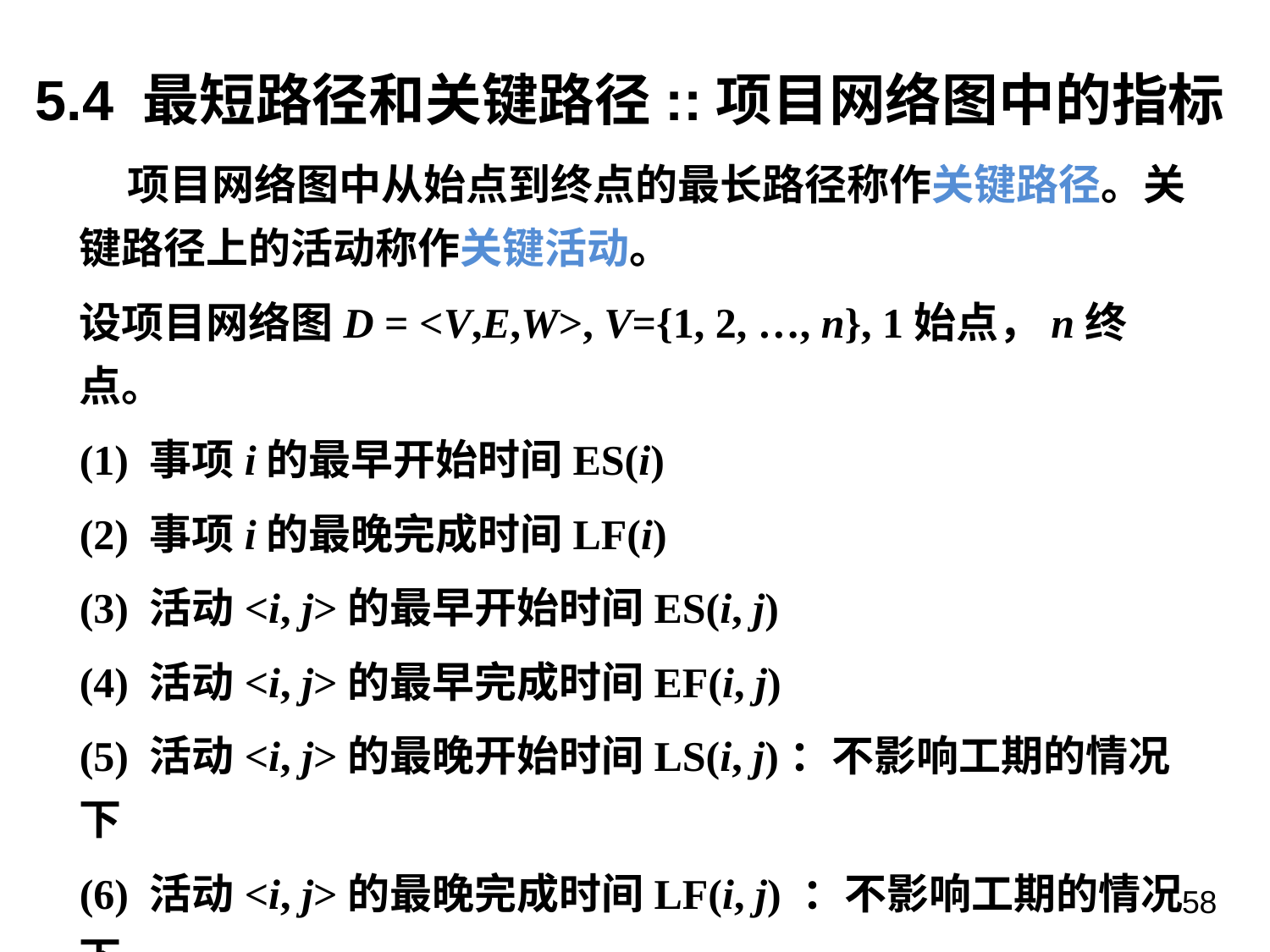

5.4 最短路径和关键路径::项目网络图中的指标
    项目网络图中从始点到终点的最长路径称作关键路径。关键路径上的活动称作关键活动。
设项目网络图D = <V,E,W>, V={1, 2, …, n}, 1始点，n终点。
(1) 事项i的最早开始时间ES(i)
(2) 事项i的最晚完成时间LF(i)
(3) 活动<i, j>的最早开始时间ES(i, j)
(4) 活动<i, j>的最早完成时间EF(i, j)
(5) 活动<i, j>的最晚开始时间LS(i, j)：不影响工期的情况下
(6) 活动<i, j>的最晚完成时间LF(i, j) ：不影响工期的情况下
(7) 活动<i, j>的缓冲时间LF(i, j)：最早开始时间和最晚开始时间的差；也是最晚完成时间和最早完成时间之间的差。
58